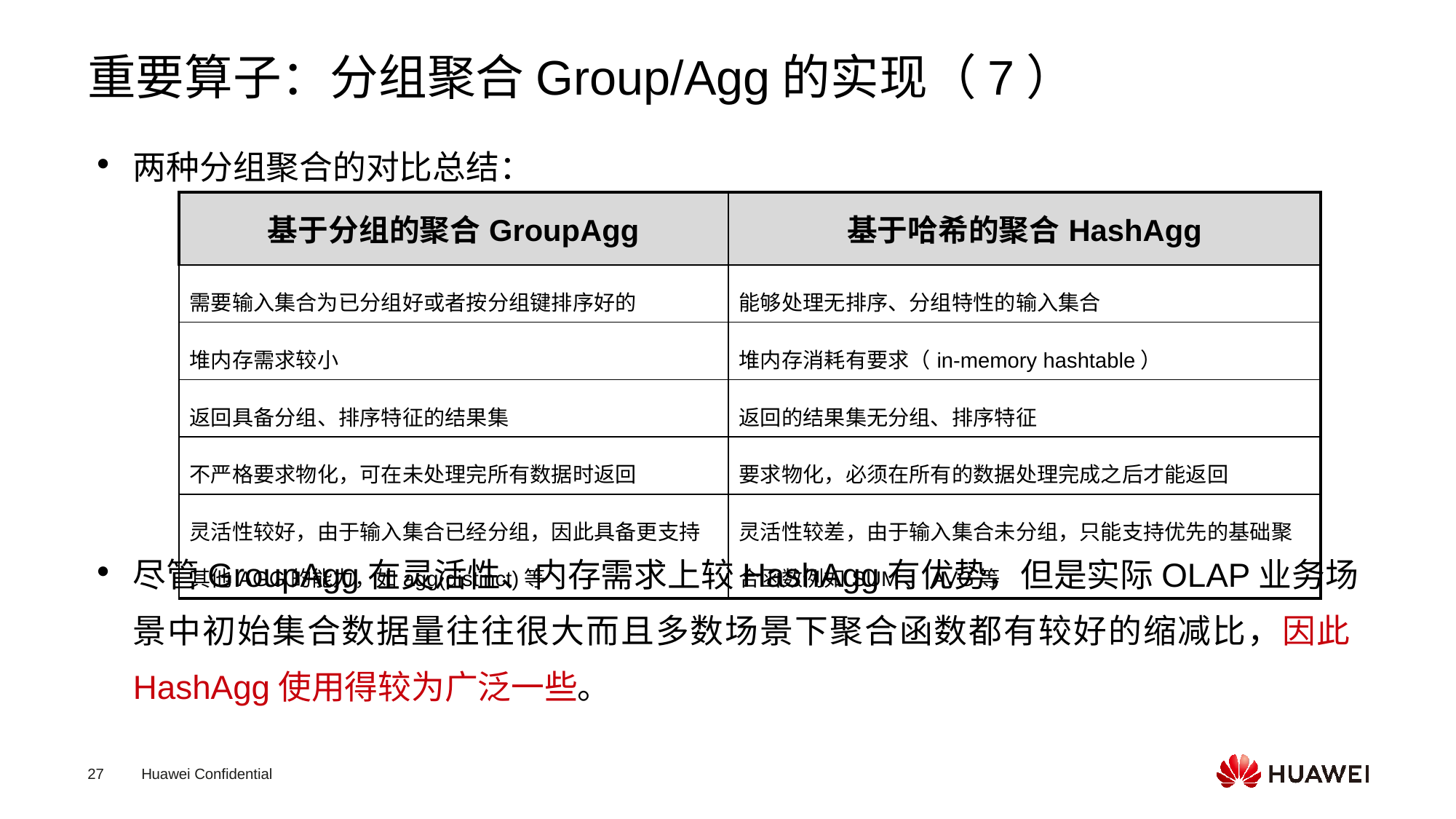

# 重要算子：分组聚合Group/Agg的实现（7）
两种分组聚合的对比总结：

尽管GroupAgg在灵活性、内存需求上较HashAgg有优势，但是实际OLAP业务场景中初始集合数据量往往很大而且多数场景下聚合函数都有较好的缩减比，因此HashAgg使用得较为广泛一些。

| 基于分组的聚合GroupAgg | 基于哈希的聚合HashAgg |
| --- | --- |
| 需要输入集合为已分组好或者按分组键排序好的 | 能够处理无排序、分组特性的输入集合 |
| 堆内存需求较小 | 堆内存消耗有要求（in-memory hashtable） |
| 返回具备分组、排序特征的结果集 | 返回的结果集无分组、排序特征 |
| 不严格要求物化，可在未处理完所有数据时返回 | 要求物化，必须在所有的数据处理完成之后才能返回 |
| 灵活性较好，由于输入集合已经分组，因此具备更支持其他AGG的能力，如agg(distinct)等 | 灵活性较差，由于输入集合未分组，只能支持优先的基础聚合函数例如SUM、AVG等 |